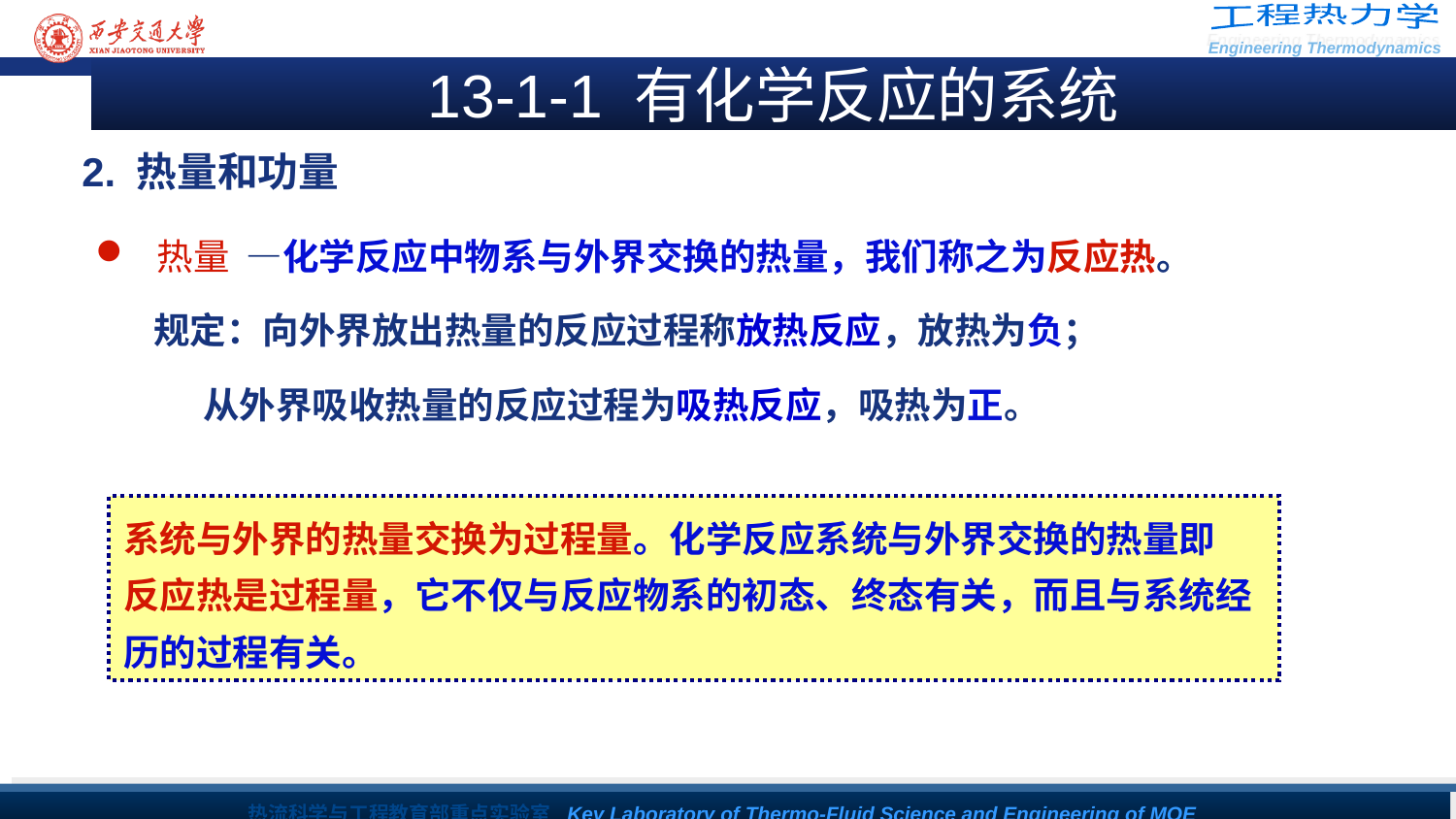

13-1-1 有化学反应的系统
2. 热量和功量
  热量  —化学反应中物系与外界交换的热量，我们称之为反应热。
      规定：向外界放出热量的反应过程称放热反应，放热为负；
            从外界吸收热量的反应过程为吸热反应，吸热为正。
系统与外界的热量交换为过程量。化学反应系统与外界交换的热量即
反应热是过程量，它不仅与反应物系的初态、终态有关，而且与系统经历的过程有关。